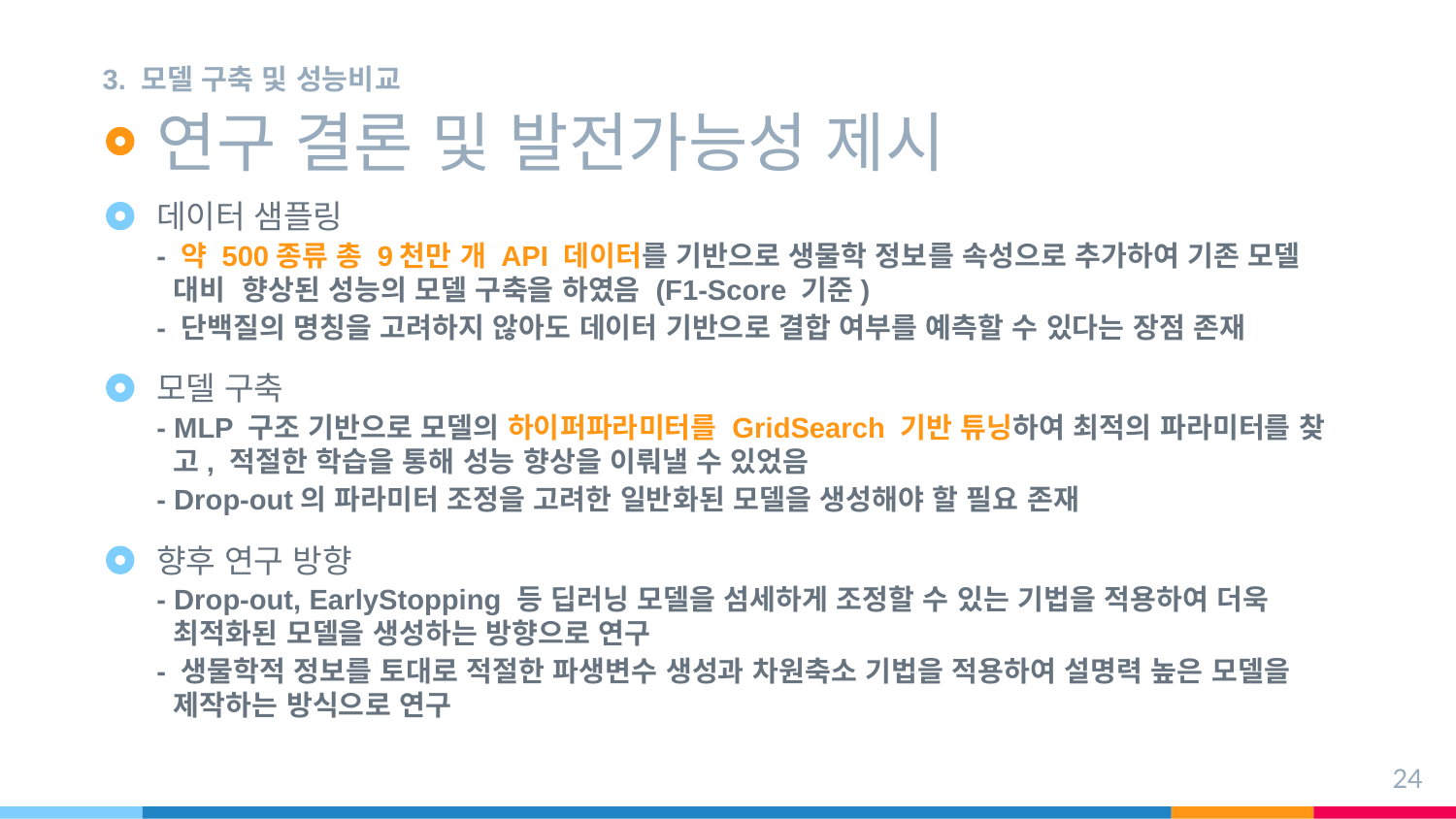

3. 모델 구축 및 성능비교
# 연구 결론 및 발전가능성 제시

데이터 샘플링

- 약 500종류 총 9천만 개 API 데이터를 기반으로 생물학 정보를 속성으로 추가하여 기존 모델 대비  향상된 성능의 모델 구축을 하였음 (F1-Score 기준)
- 단백질의 명칭을 고려하지 않아도 데이터 기반으로 결합 여부를 예측할 수 있다는 장점 존재
모델 구축

- MLP 구조 기반으로 모델의 하이퍼파라미터를 GridSearch 기반 튜닝하여 최적의 파라미터를 찾고, 적절한 학습을 통해 성능 향상을 이뤄낼 수 있었음
- Drop-out의 파라미터 조정을 고려한 일반화된 모델을 생성해야 할 필요 존재
향후 연구 방향

- Drop-out, EarlyStopping 등 딥러닝 모델을 섬세하게 조정할 수 있는 기법을 적용하여 더욱 최적화된 모델을 생성하는 방향으로 연구
- 생물학적 정보를 토대로 적절한 파생변수 생성과 차원축소 기법을 적용하여 설명력 높은 모델을 제작하는 방식으로 연구
24